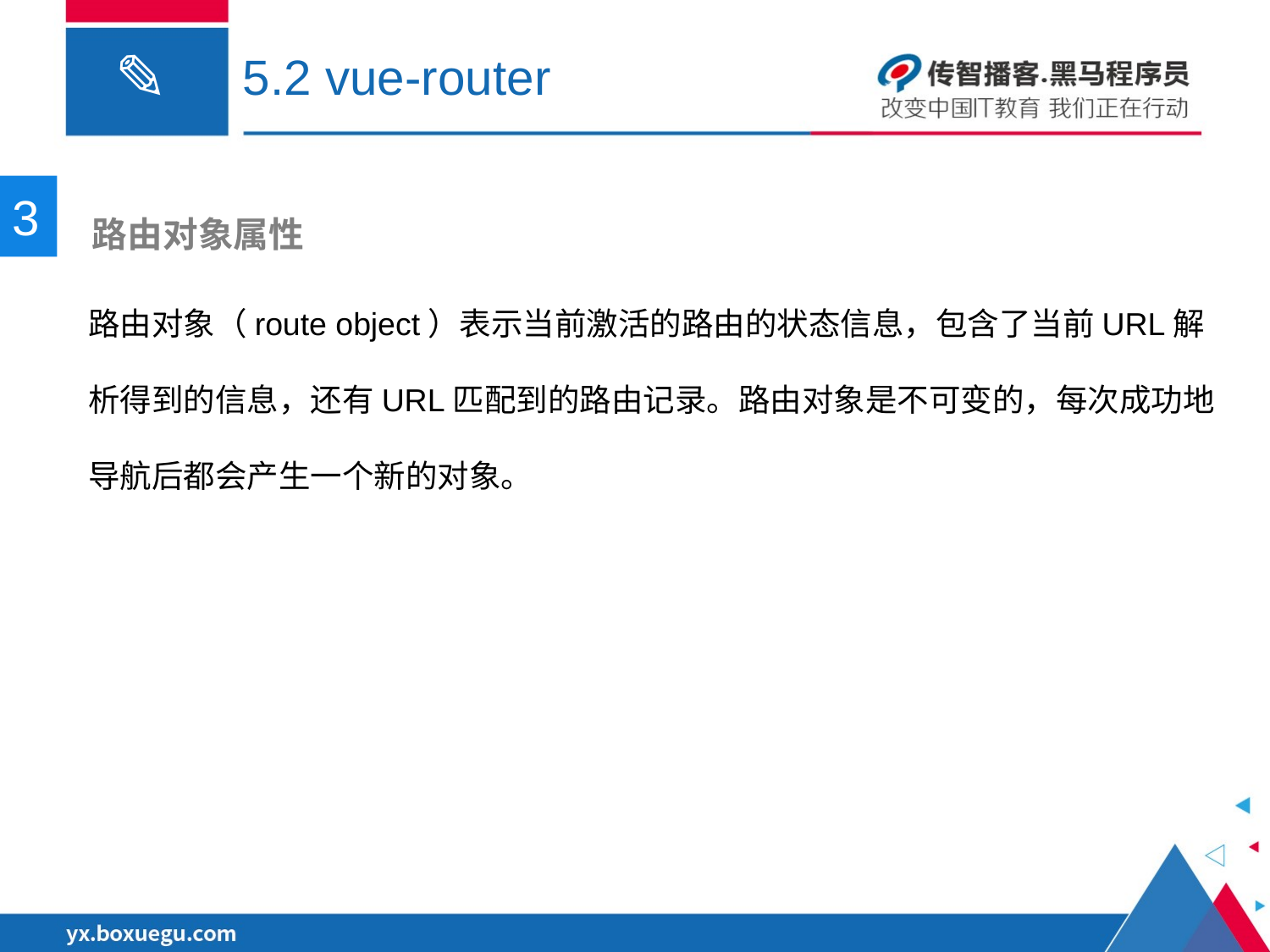

# 5.2 vue-router

3
  路由对象属性
路由对象（route object）表示当前激活的路由的状态信息，包含了当前URL解析得到的信息，还有URL匹配到的路由记录。路由对象是不可变的，每次成功地导航后都会产生一个新的对象。